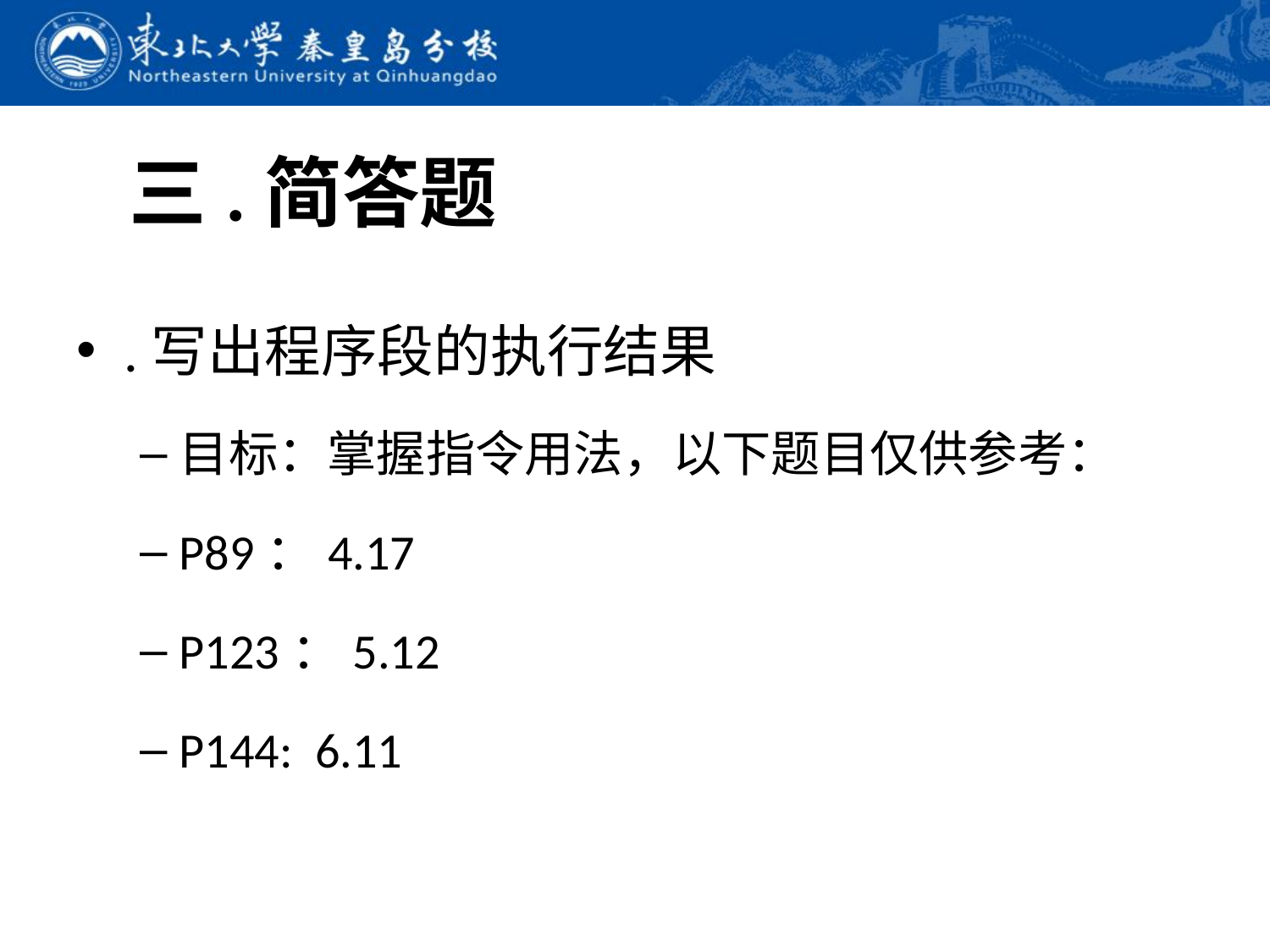

# 三.简答题
.写出程序段的执行结果
目标：掌握指令用法，以下题目仅供参考：
P89：4.17
P123：5.12
P144:  6.11